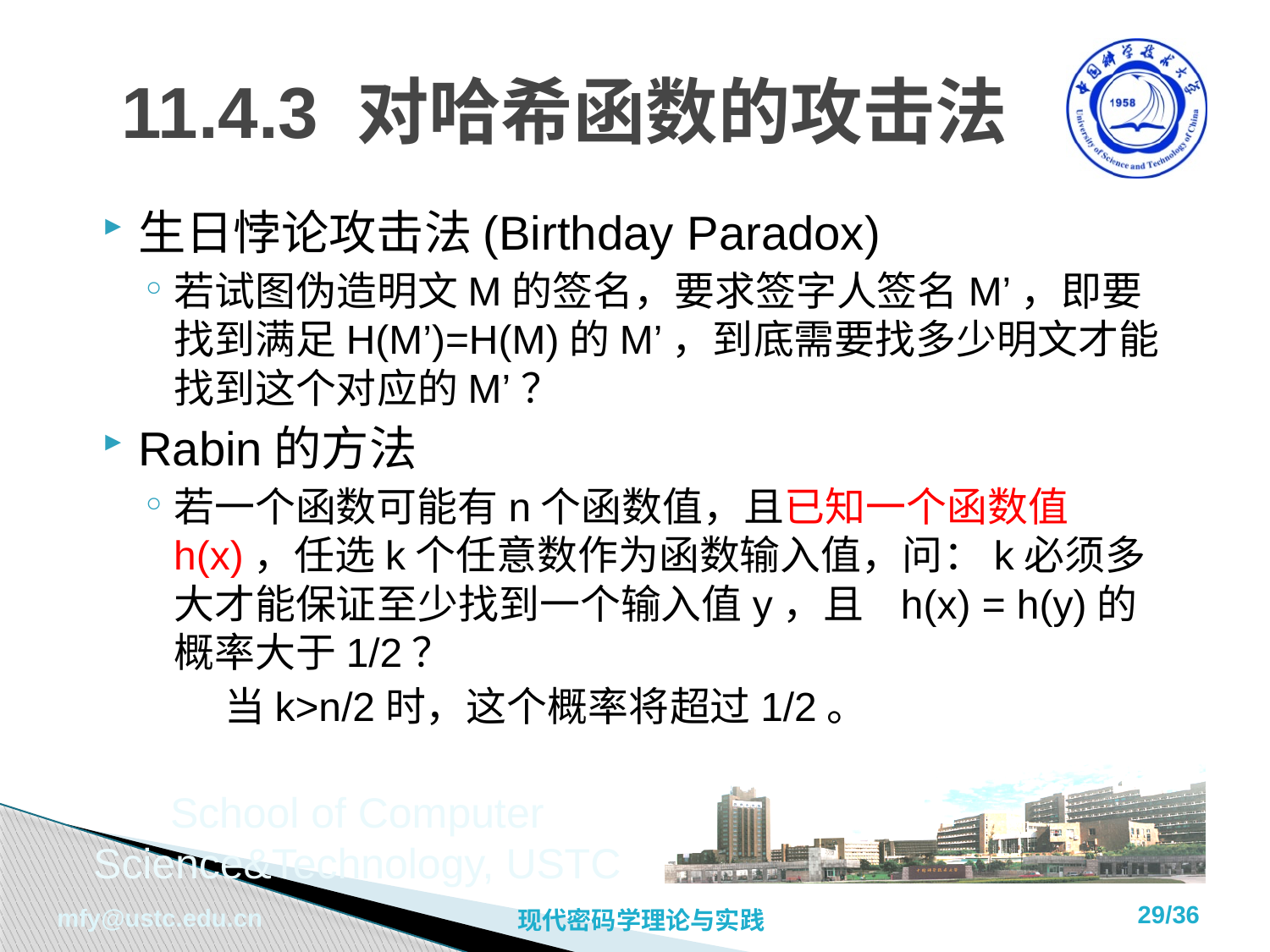

# 11.4.3 对哈希函数的攻击法
生日悖论攻击法(Birthday Paradox)
若试图伪造明文M的签名，要求签字人签名M’，即要找到满足H(M’)=H(M)的M’，到底需要找多少明文才能找到这个对应的M’？
Rabin的方法
若一个函数可能有n个函数值，且已知一个函数值h(x)，任选k个任意数作为函数输入值，问：k必须多大才能保证至少找到一个输入值y，且   h(x) = h(y)的概率大于1/2？
        当k>n/2时，这个概率将超过1/2。